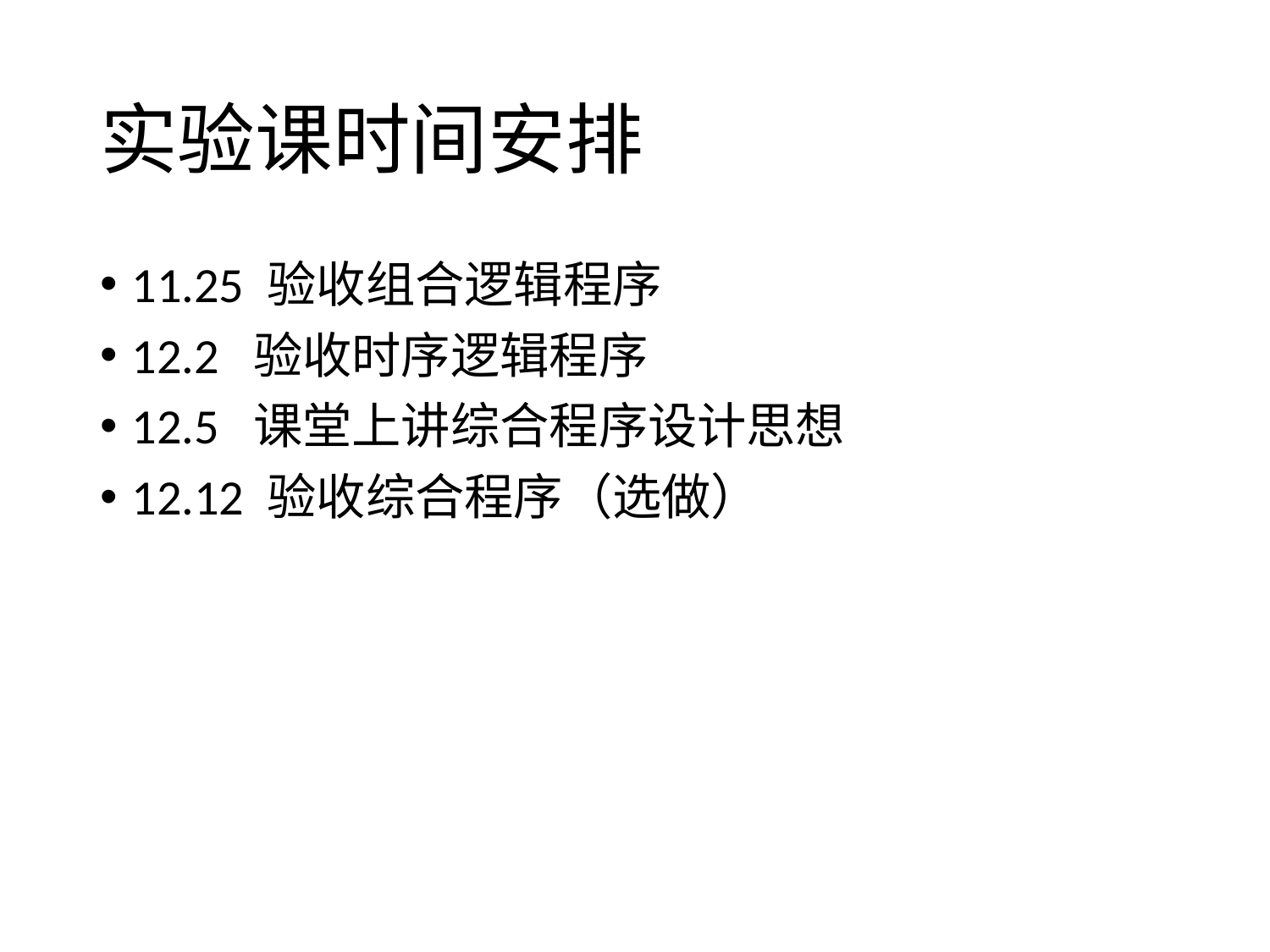

# 实验课时间安排
11.25 验收组合逻辑程序
12.2  验收时序逻辑程序
12.5  课堂上讲综合程序设计思想
12.12 验收综合程序（选做）